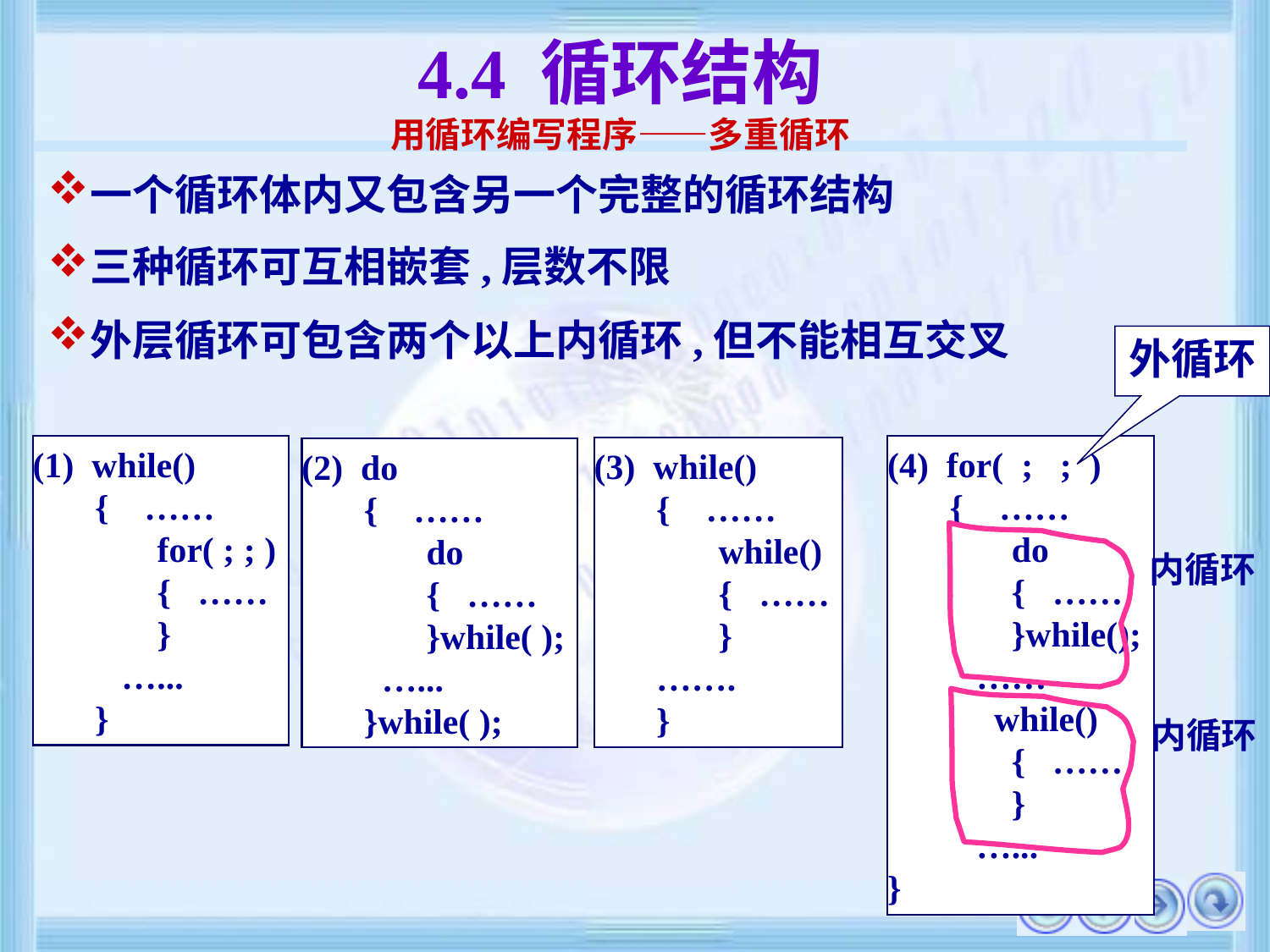

# 4.4 循环结构 用循环编写程序——多重循环
一个循环体内又包含另一个完整的循环结构
三种循环可互相嵌套,层数不限
外层循环可包含两个以上内循环,但不能相互交叉

外循环
(1)  while()
       {    ……
              for( ; ; )
              {   ……
              }
          …...
       }
(4)  for(  ;   ;  )
       {    ……
              do
              {   ……
              }while();
          ……
            while()
              {   ……
              }
          …...
}
(3)  while()
       {    ……
              while()
              {   ……
              }
       …….
       }
(2)  do
       {    ……
              do
              {   ……
              }while( );
         …...
       }while( );

内循环

内循环
69